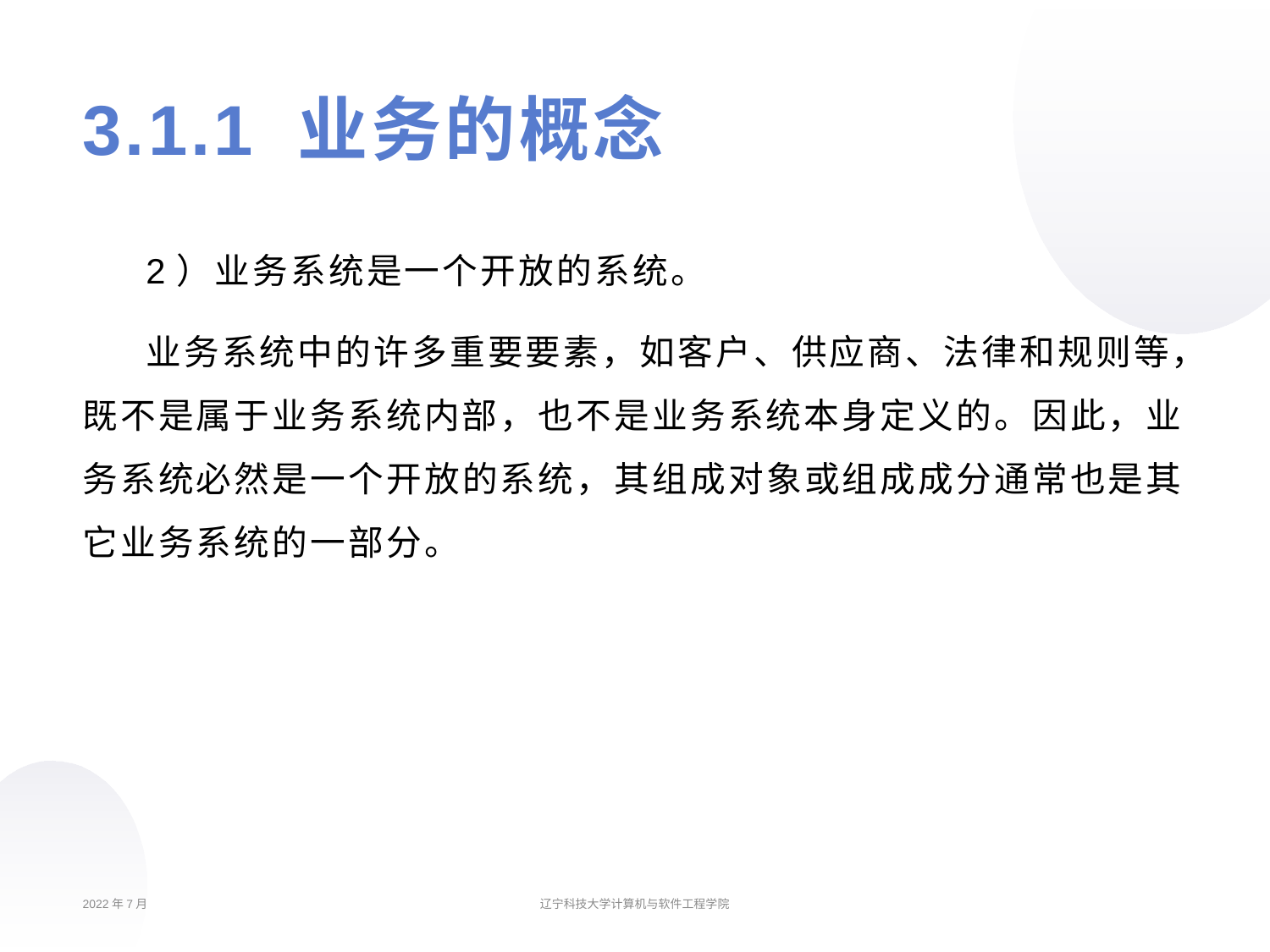

# 3.1.1 业务的概念
2）业务系统是一个开放的系统。
业务系统中的许多重要要素，如客户、供应商、法律和规则等，既不是属于业务系统内部，也不是业务系统本身定义的。因此，业务系统必然是一个开放的系统，其组成对象或组成成分通常也是其它业务系统的一部分。

11
2022年7月
辽宁科技大学计算机与软件工程学院